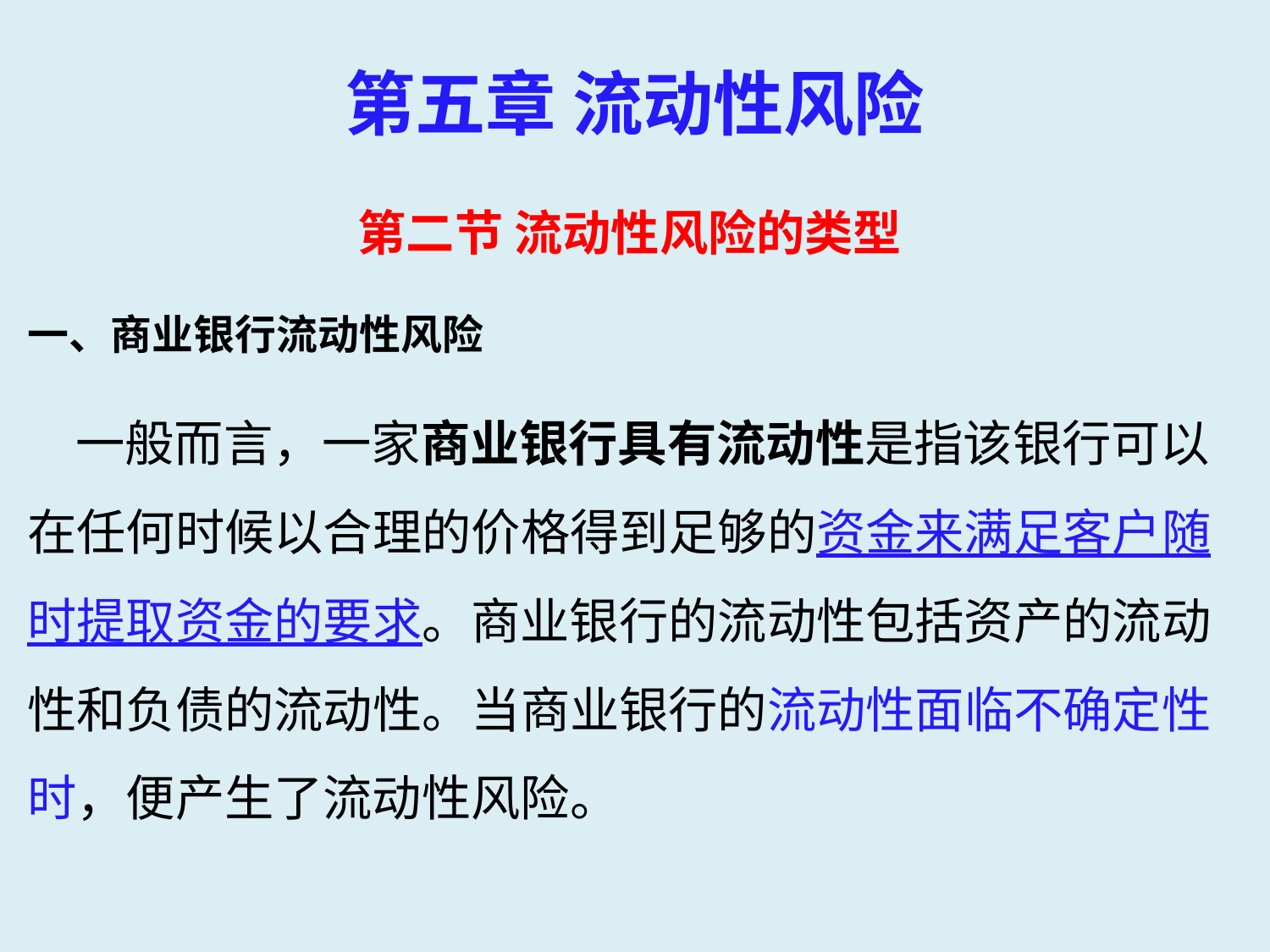

# 第五章 流动性风险
第二节 流动性风险的类型

一、商业银行流动性风险

    一般而言，一家商业银行具有流动性是指该银行可以在任何时候以合理的价格得到足够的资金来满足客户随时提取资金的要求。商业银行的流动性包括资产的流动性和负债的流动性。当商业银行的流动性面临不确定性时，便产生了流动性风险。